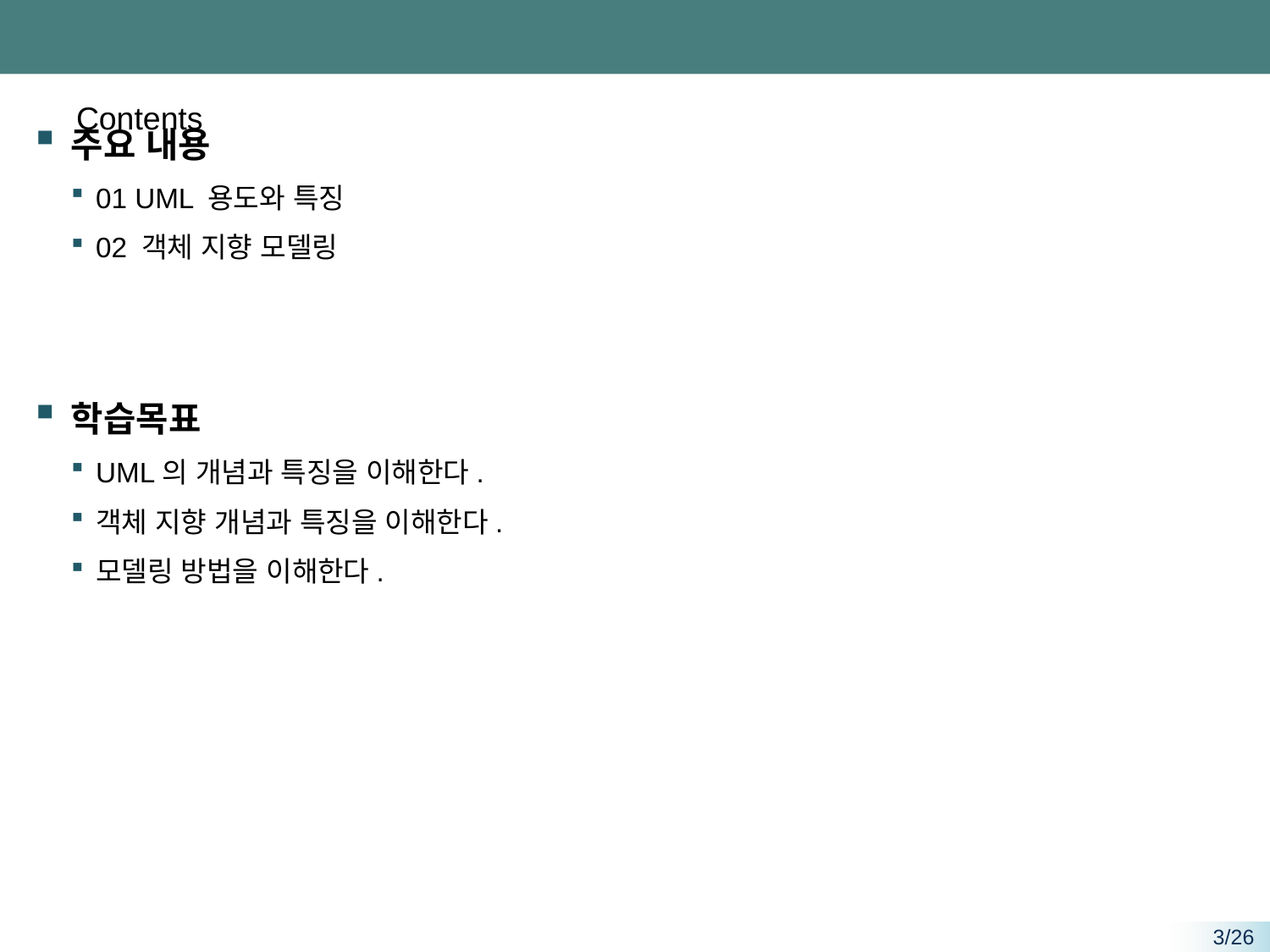

# Contents
주요 내용
01 UML 용도와 특징
02 객체 지향 모델링

학습목표
UML의 개념과 특징을 이해한다.
객체 지향 개념과 특징을 이해한다.
모델링 방법을 이해한다.